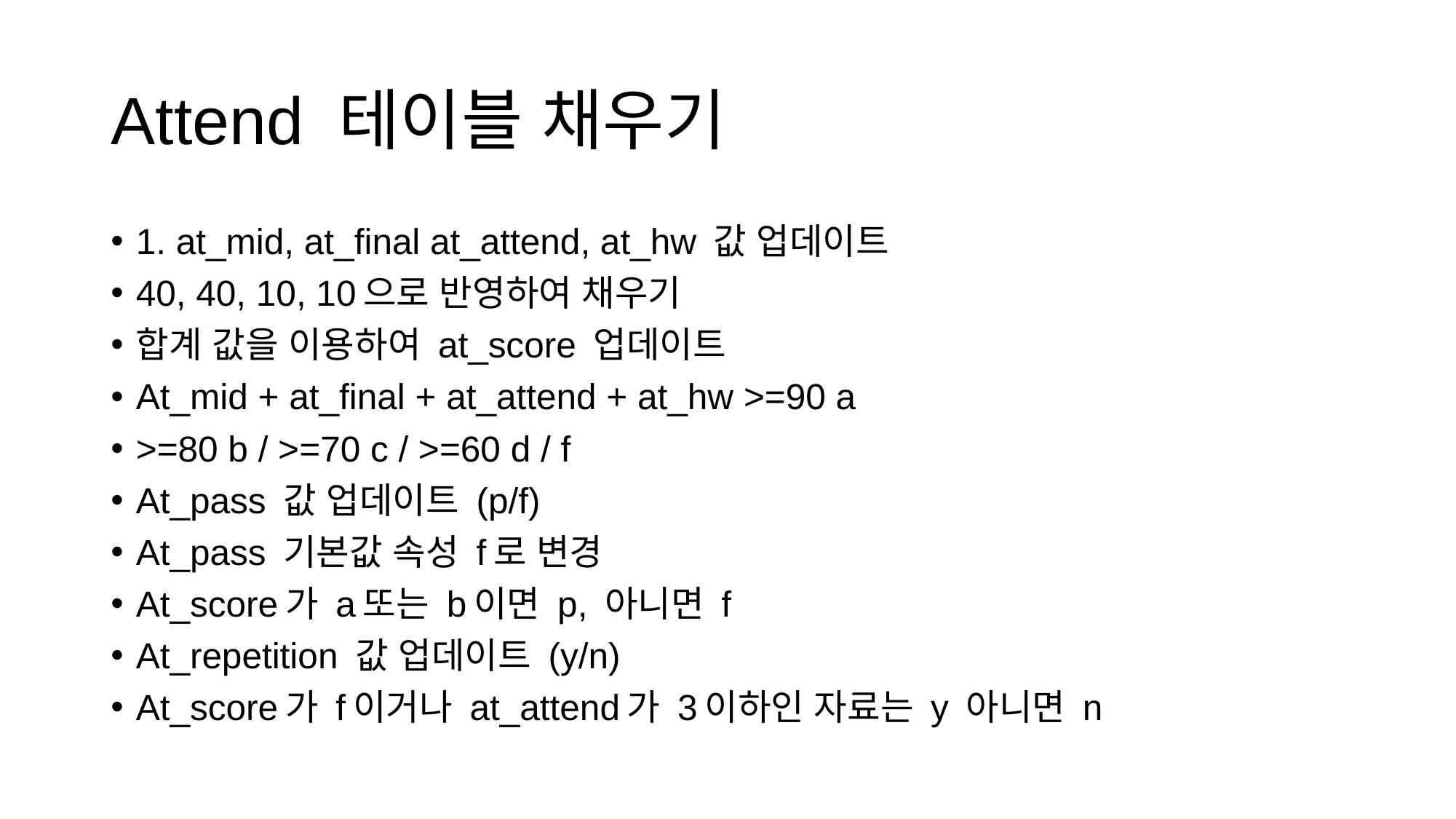

# Attend 테이블 채우기
1. at_mid, at_final at_attend, at_hw 값 업데이트
40, 40, 10, 10으로 반영하여 채우기
합계 값을 이용하여 at_score 업데이트
At_mid + at_final + at_attend + at_hw >=90 a
>=80 b / >=70 c / >=60 d / f
At_pass 값 업데이트 (p/f)
At_pass 기본값 속성 f로 변경
At_score가 a또는 b이면 p, 아니면 f
At_repetition 값 업데이트 (y/n)
At_score가 f이거나 at_attend가 3이하인 자료는 y 아니면 n